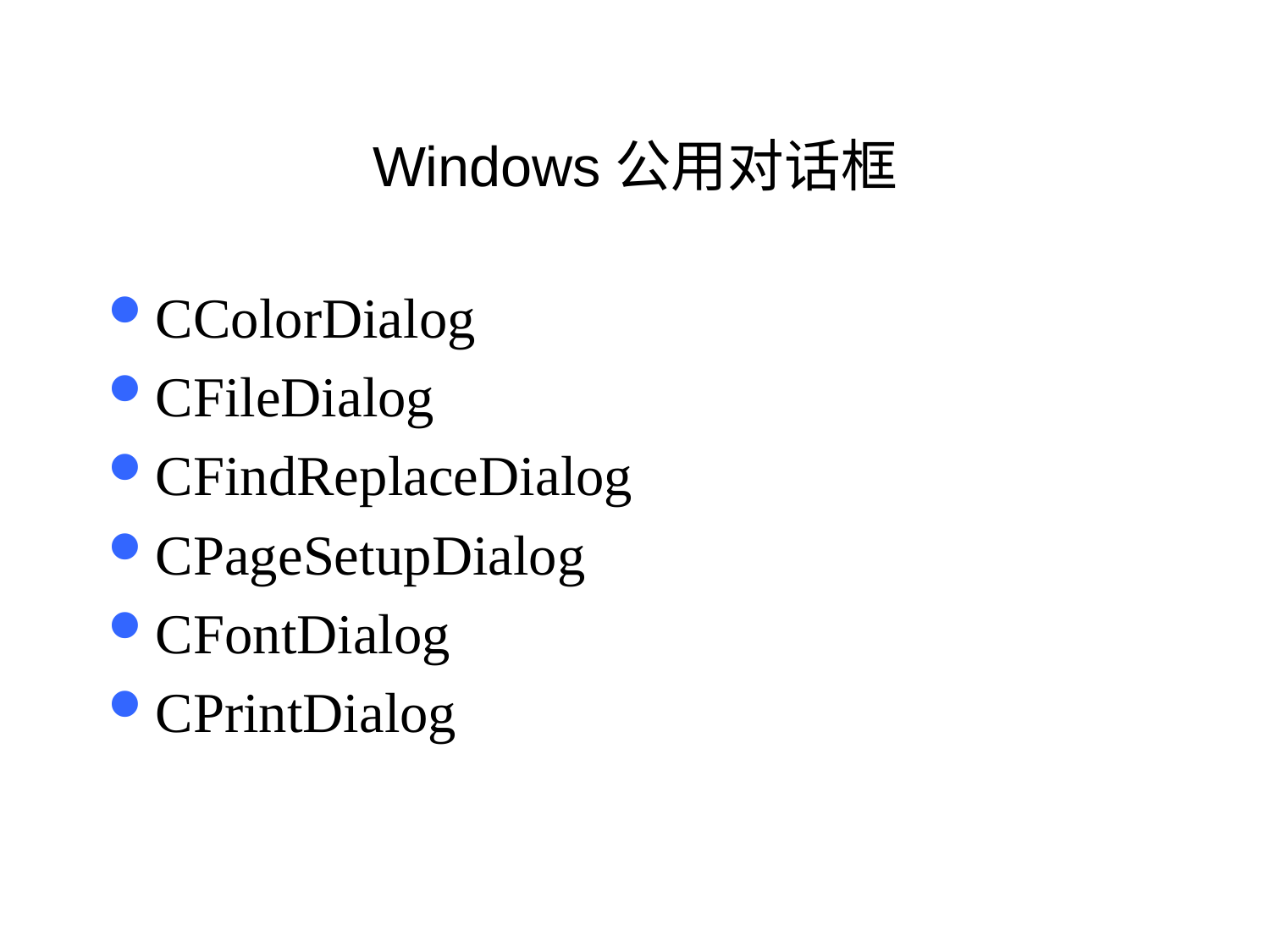

# Windows公用对话框
CColorDialog
CFileDialog
CFindReplaceDialog
CPageSetupDialog
CFontDialog
CPrintDialog
70